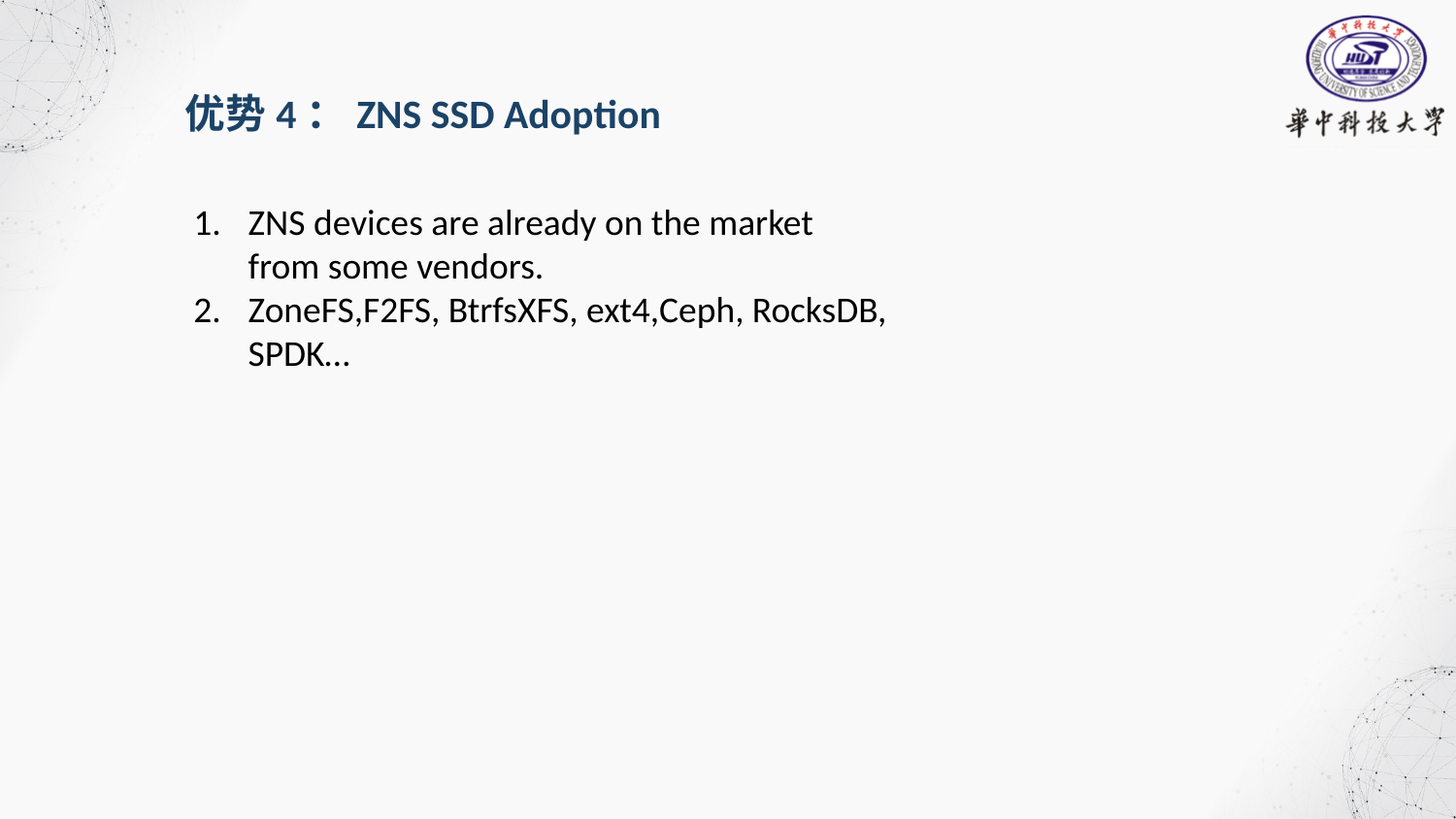

优势4：ZNS SSD Adoption
ZNS devices are already on the market from some vendors.
ZoneFS,F2FS, BtrfsXFS, ext4,Ceph, RocksDB, SPDK…